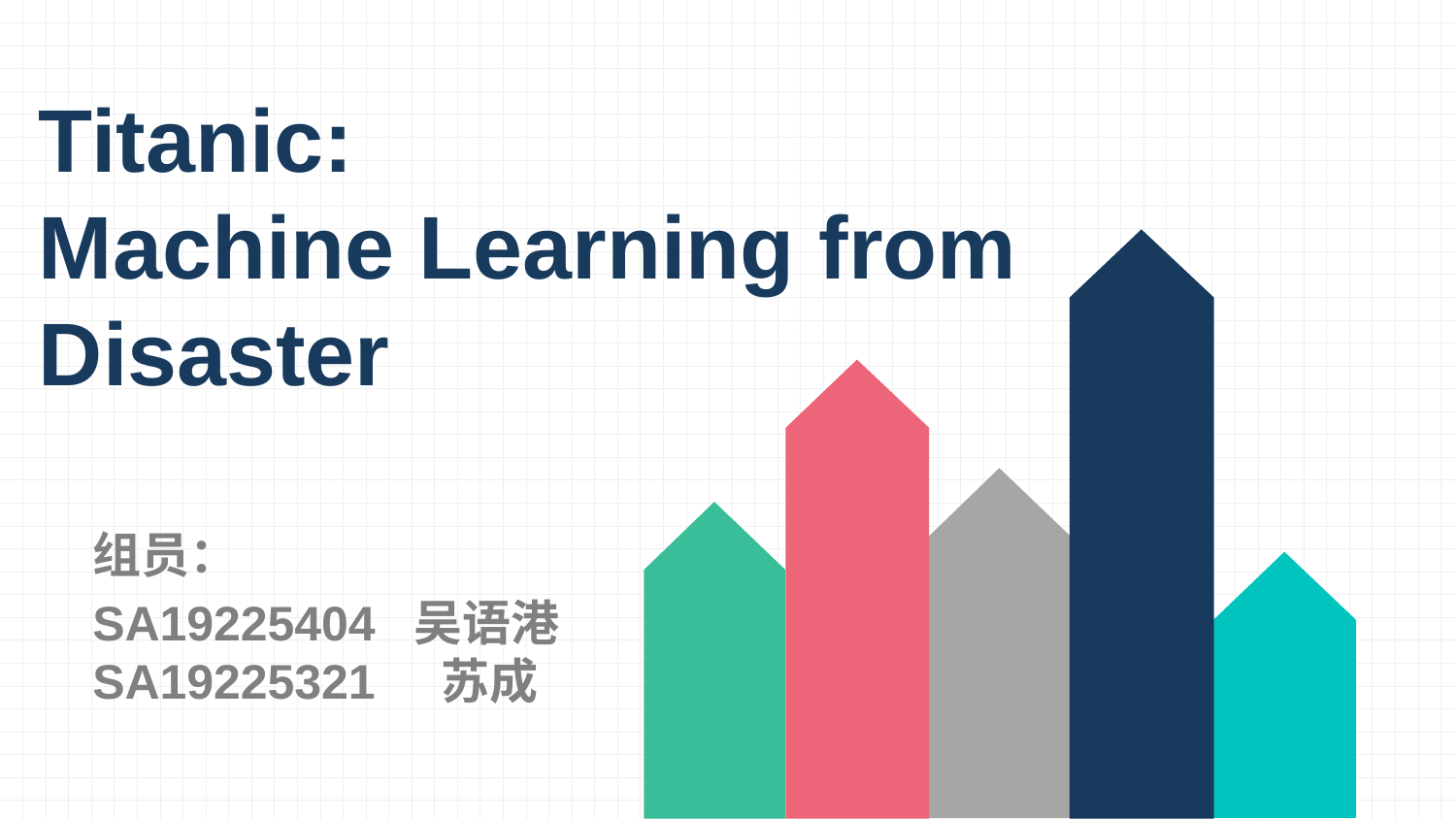

Titanic:
Machine Learning from Disaster

组员：
SA19225404  吴语港 SA19225321    苏成